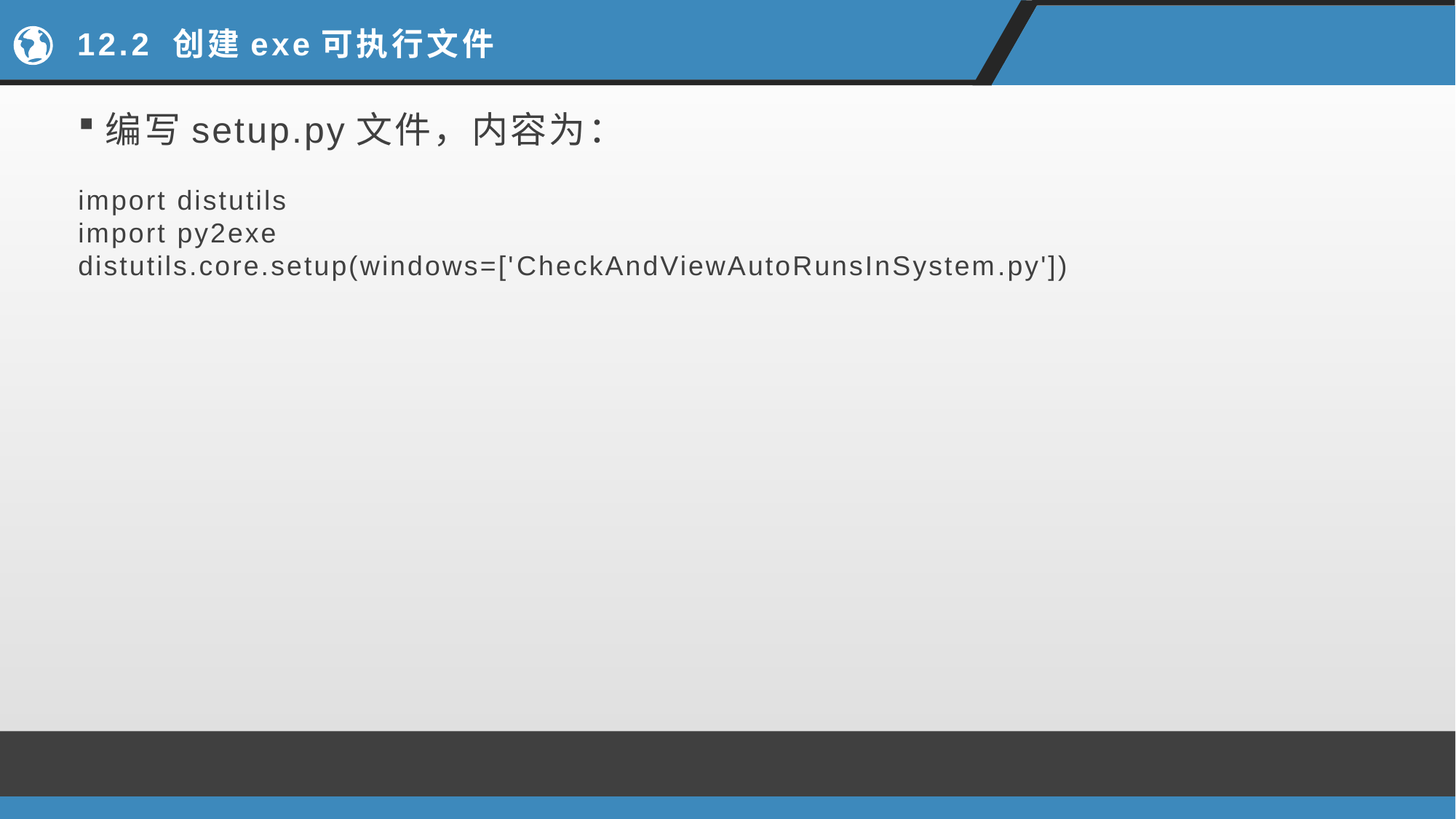

# 12.2 创建exe可执行文件

编写setup.py文件，内容为：

import distutils
import py2exe
distutils.core.setup(windows=['CheckAndViewAutoRunsInSystem.py'])